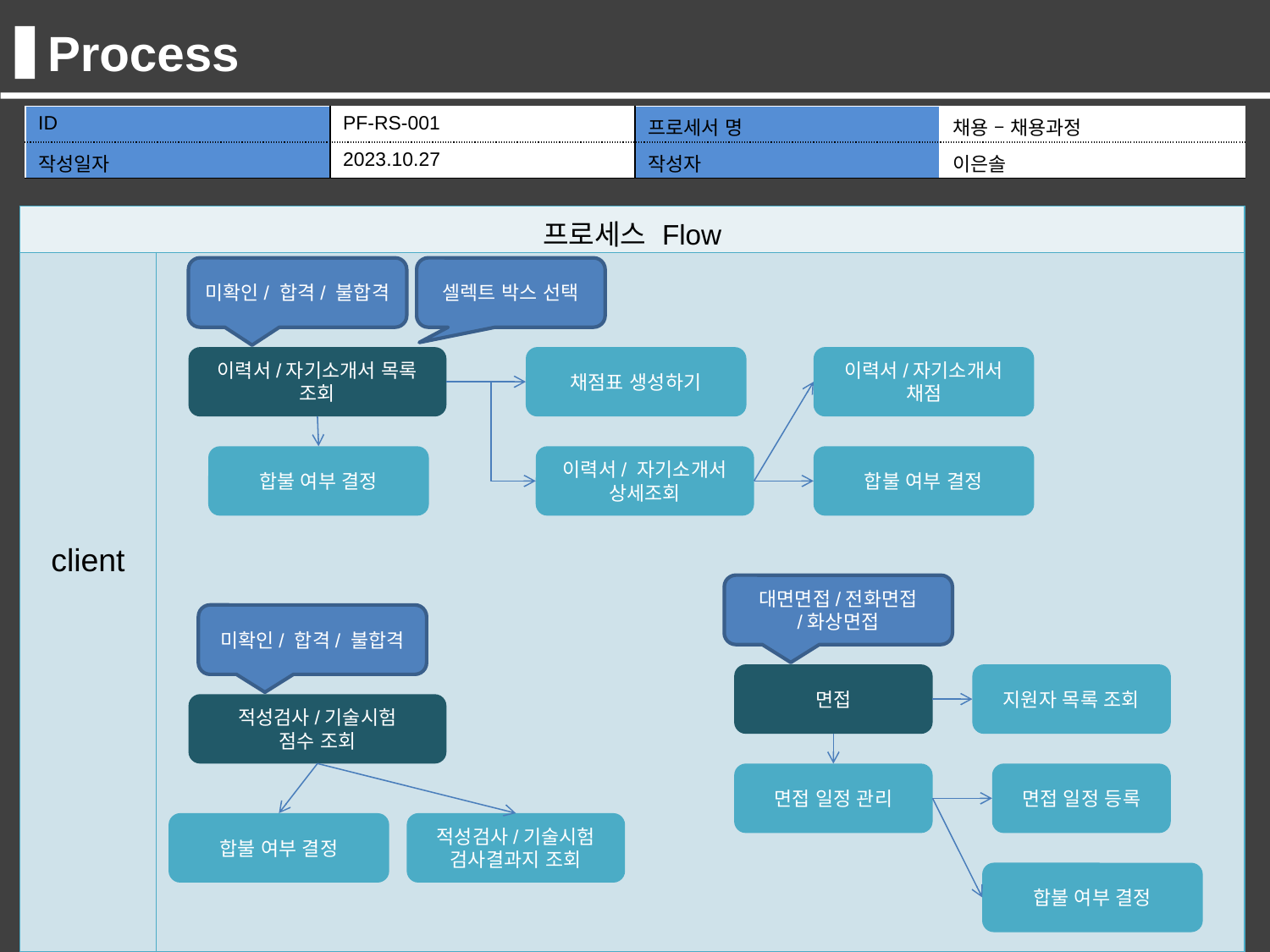

Process

| ID | PF-RS-001 | 프로세서 명 | 채용 – 채용과정 |
| --- | --- | --- | --- |
| 작성일자 | 2023.10.27 | 작성자 | 이은솔 |
| 프로세스 Flow |  |
| --- | --- |
| client |  |
미확인/ 합격/ 불합격
셀렉트 박스 선택
이력서/자기소개서 목록 조회
채점표 생성하기
이력서/자기소개서 채점
합불 여부 결정
이력서/ 자기소개서 상세조회
합불 여부 결정
대면면접/전화면접
/화상면접
미확인/ 합격/ 불합격
면접
지원자 목록 조회
적성검사/기술시험
점수 조회
면접 일정 관리
면접 일정 등록
합불 여부 결정
적성검사/기술시험 검사결과지 조회
합불 여부 결정